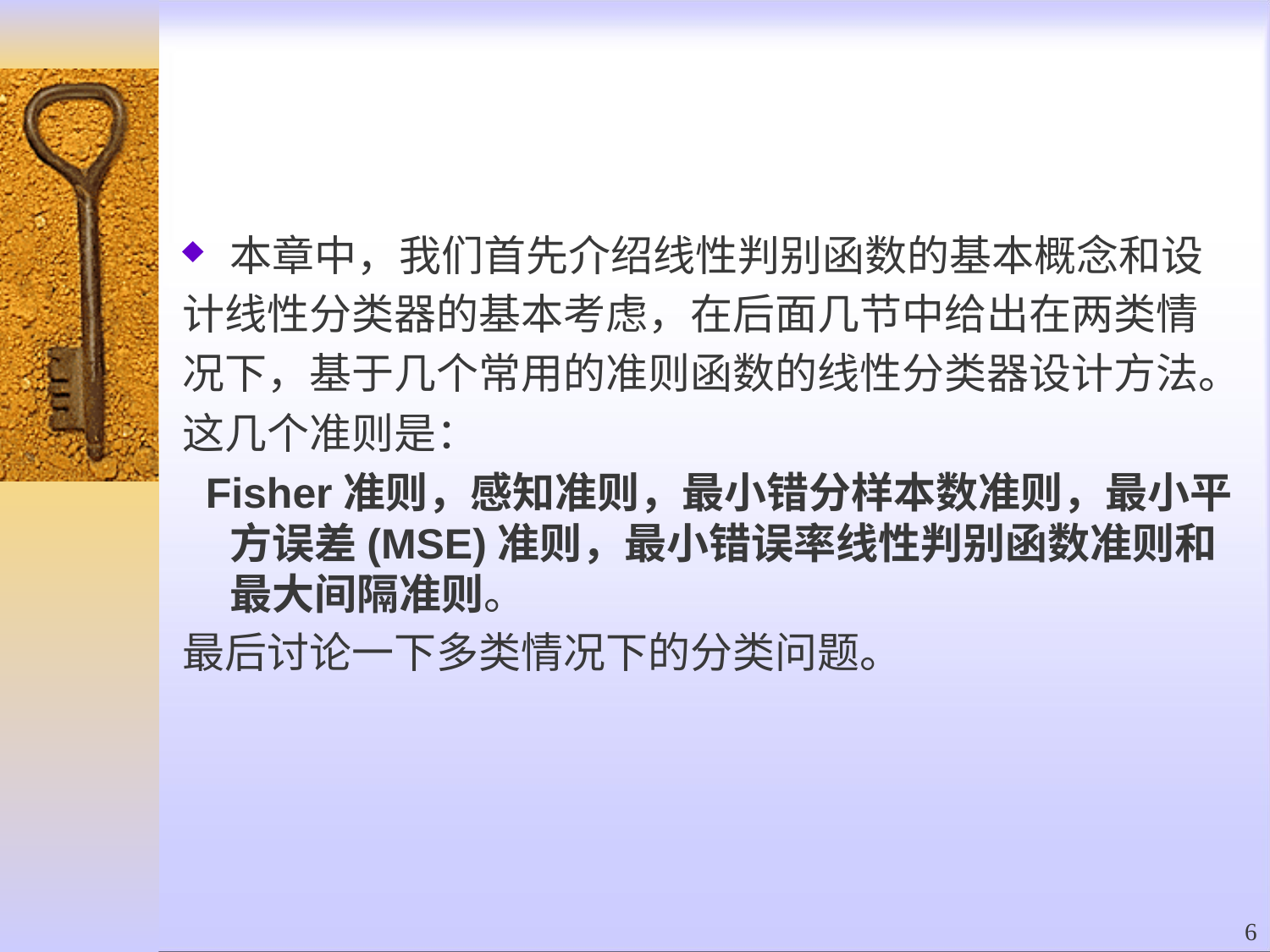

本章中，我们首先介绍线性判别函数的基本概念和设
计线性分类器的基本考虑，在后面几节中给出在两类情
况下，基于几个常用的准则函数的线性分类器设计方法。
这几个准则是：
  Fisher准则，感知准则，最小错分样本数准则，最小平方误差(MSE)准则，最小错误率线性判别函数准则和最大间隔准则。
最后讨论一下多类情况下的分类问题。
6